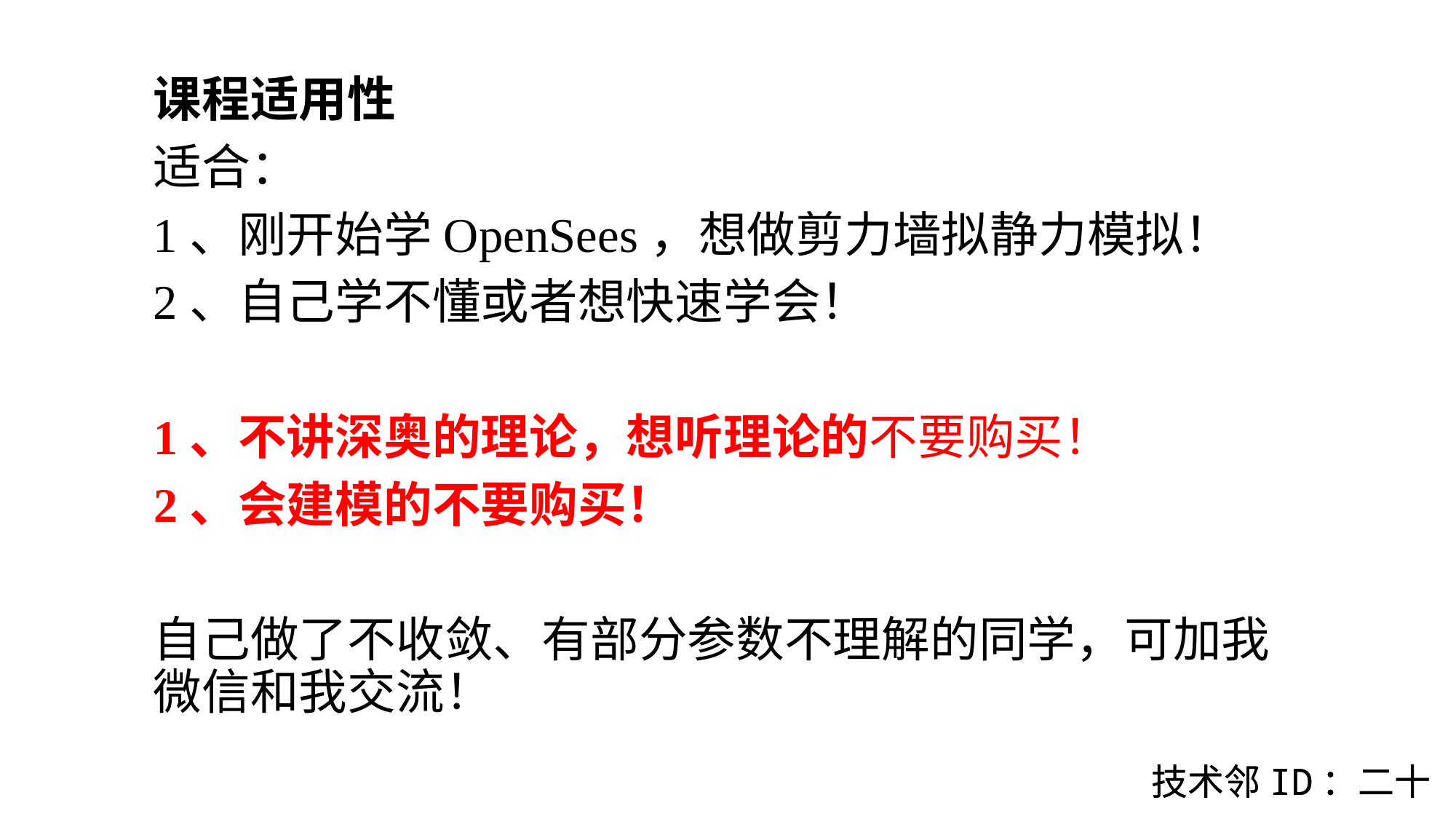

课程适用性
适合：
1、刚开始学OpenSees，想做剪力墙拟静力模拟！
2、自己学不懂或者想快速学会！

1、不讲深奥的理论，想听理论的不要购买！
2、会建模的不要购买！

自己做了不收敛、有部分参数不理解的同学，可加我微信和我交流！